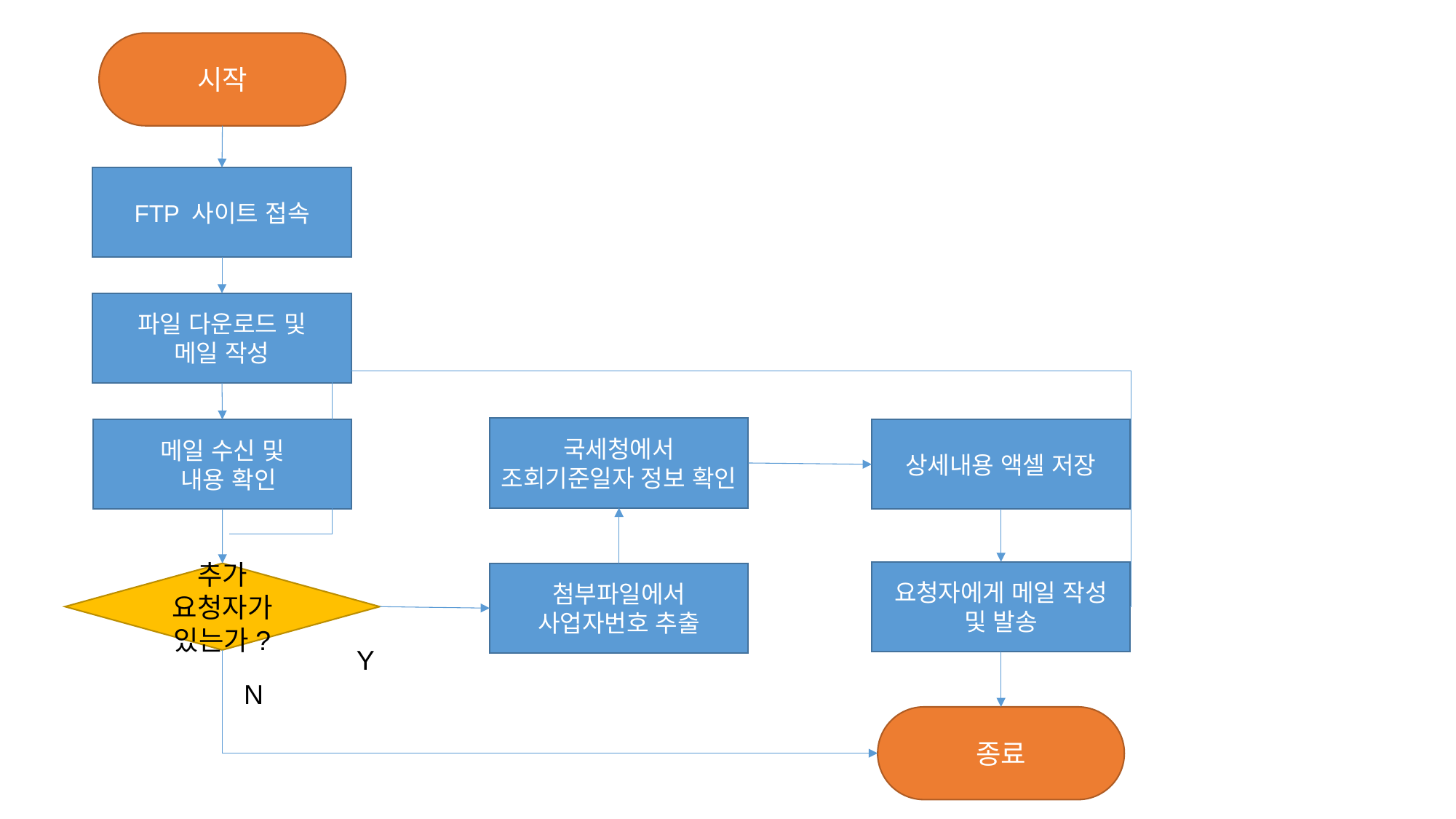

시작
FTP 사이트 접속
파일 다운로드 및
메일 작성
국세청에서 조회기준일자 정보 확인
상세내용 액셀 저장
메일 수신 및
 내용 확인
요청자에게 메일 작성 및 발송
추가 요청자가 있는가?
첨부파일에서 사업자번호 추출
Y
N
종료